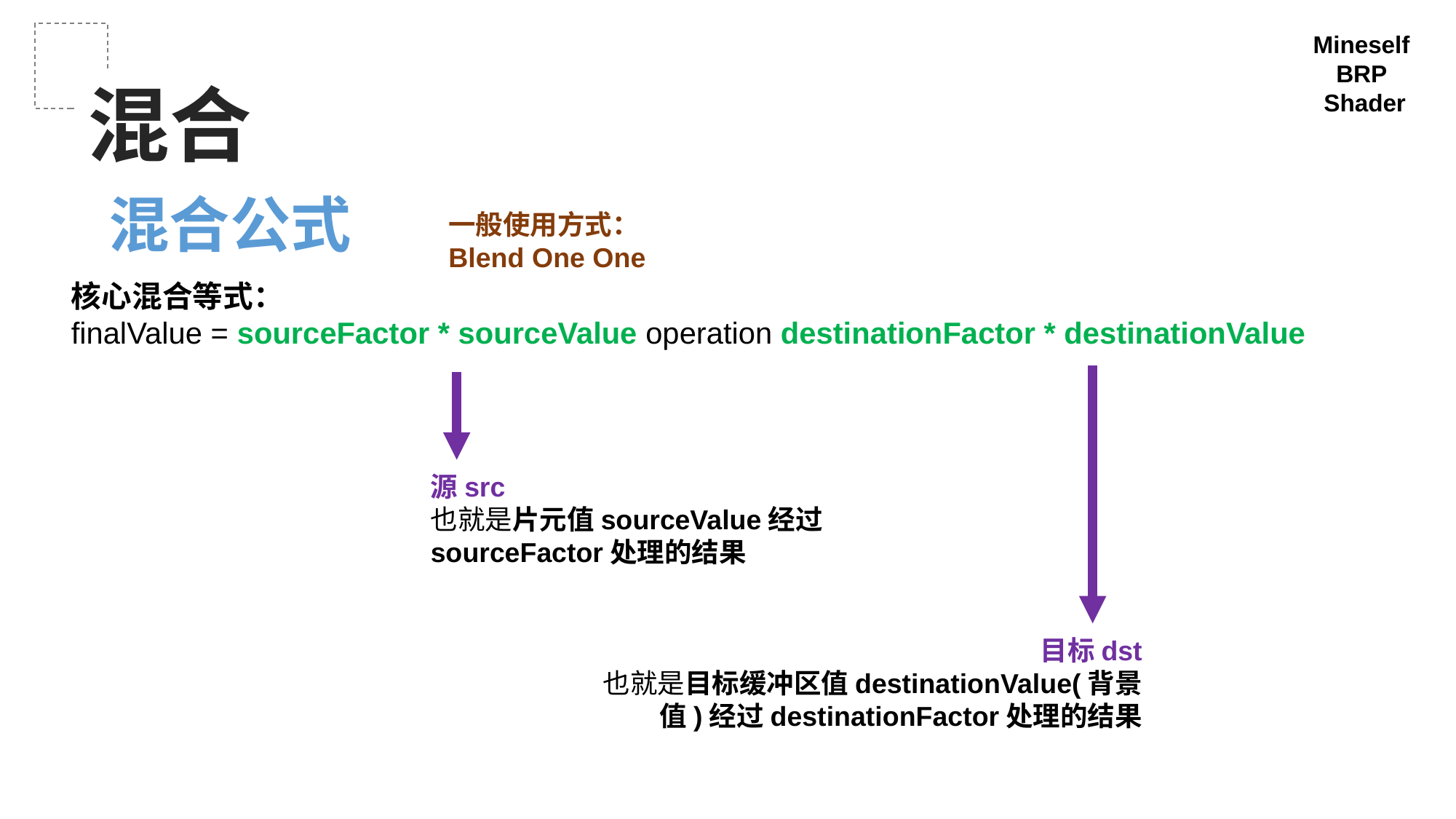

Mineself
BRP
Shader

混合
混合公式
一般使用方式：
Blend One One
核心混合等式：
finalValue = sourceFactor * sourceValue operation destinationFactor * destinationValue
源src
也就是片元值sourceValue经过sourceFactor处理的结果
目标dst
也就是目标缓冲区值destinationValue(背景值)经过destinationFactor处理的结果